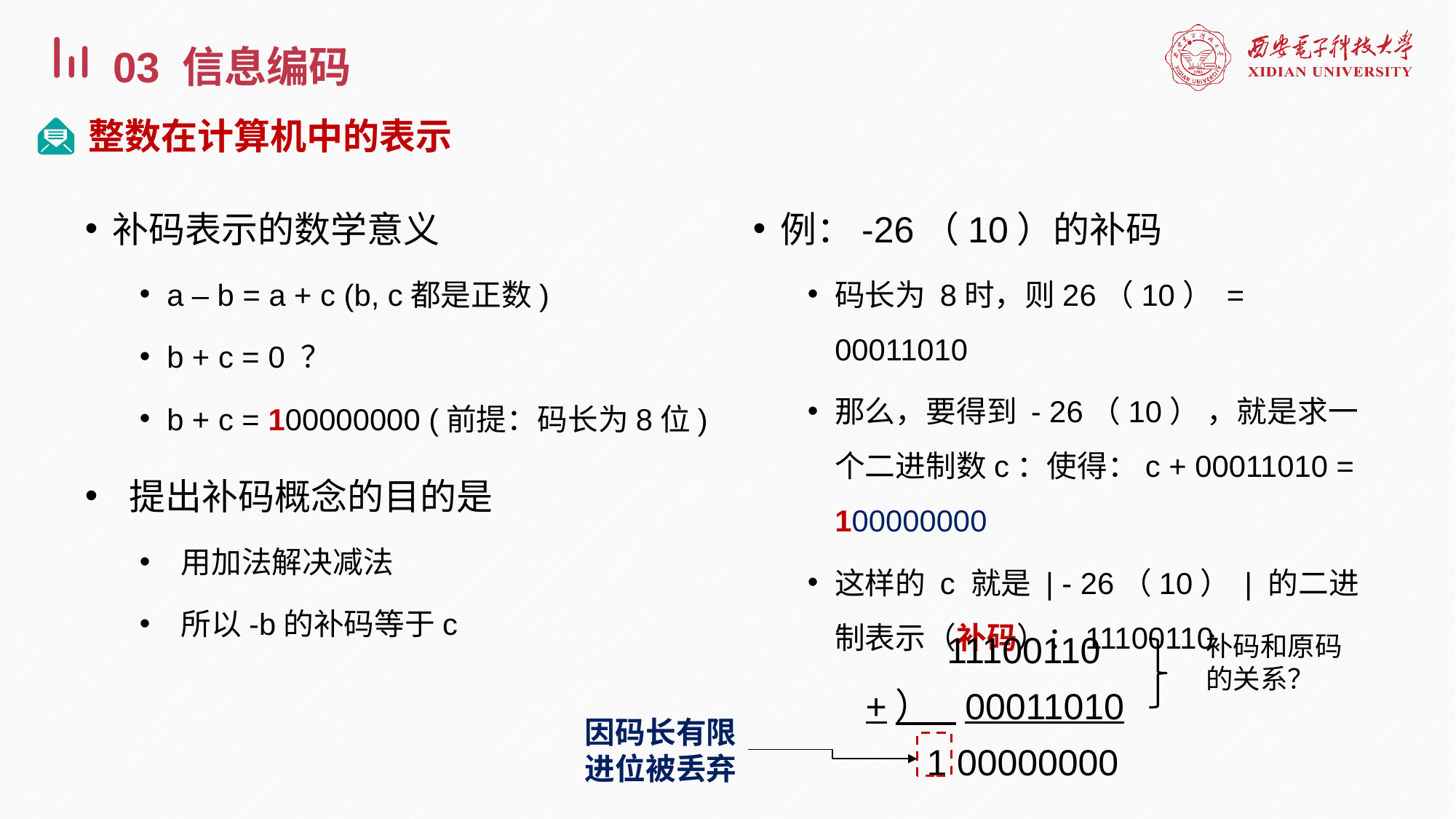

03 信息编码
整数在计算机中的表示

补码表示的数学意义
a – b = a + c (b, c都是正数)
b + c = 0 ？
b + c = 100000000 (前提：码长为8位)
 提出补码概念的目的是
 用加法解决减法
 所以-b的补码等于c
例：-26（10）的补码
码长为 8时，则26（10） =   00011010
那么，要得到 - 26（10） ，就是求一个二进制数c：使得：c + 00011010 = 100000000
这样的 c 就是 | - 26（10） | 的二进制表示（补码）：11100110
        11100110
+）   00011010
      1 00000000
补码和原码
的关系？

因码长有限
进位被丢弃